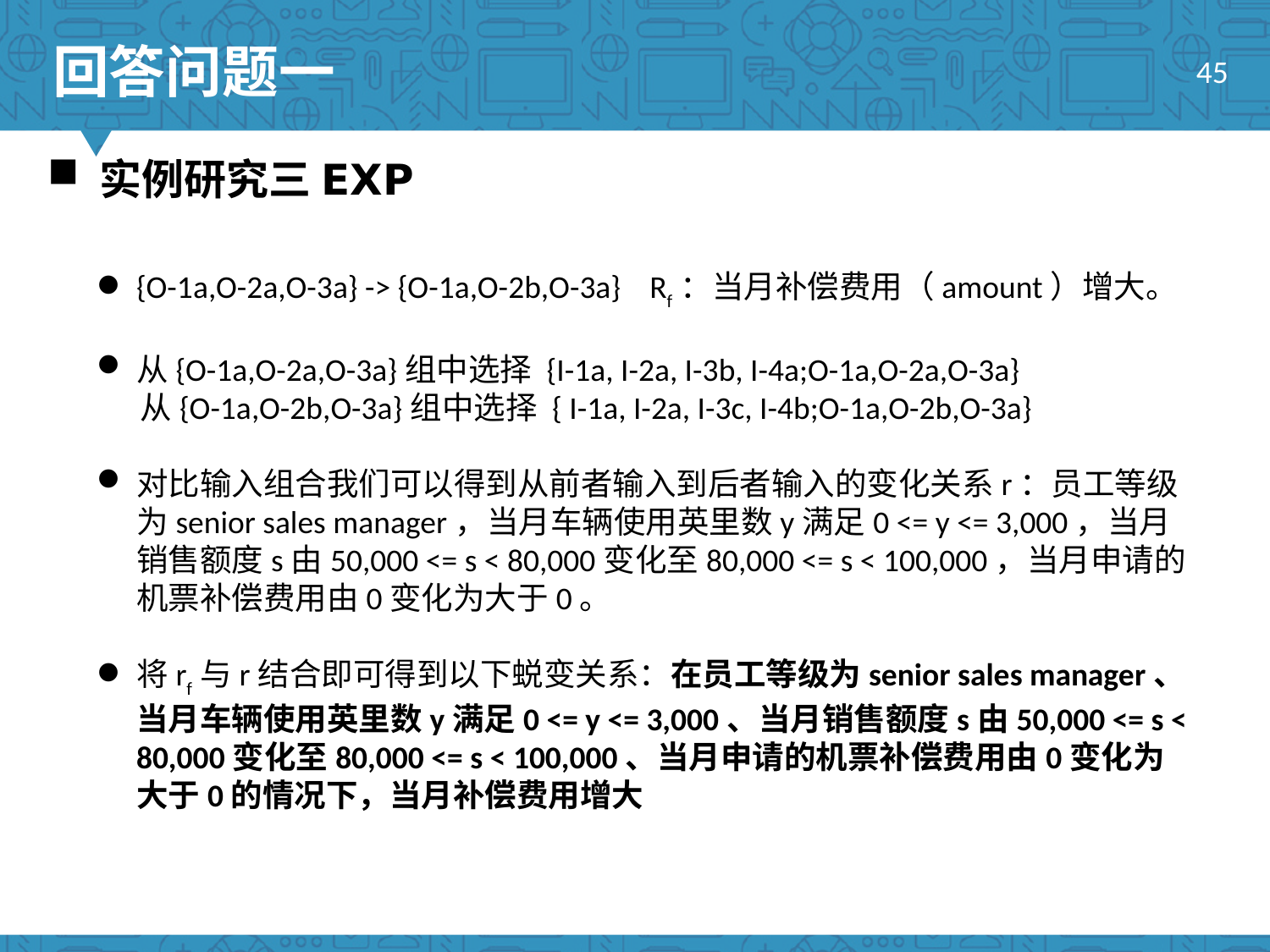

回答问题一
45
 实例研究三EXP
{O-1a,O-2a,O-3a} -> {O-1a,O-2b,O-3a}    Rf：当月补偿费用（amount）增大。

从{O-1a,O-2a,O-3a}组中选择 {I-1a, I-2a, I-3b, I-4a;O-1a,O-2a,O-3a}
     从{O-1a,O-2b,O-3a}组中选择 { I-1a, I-2a, I-3c, I-4b;O-1a,O-2b,O-3a}

对比输入组合我们可以得到从前者输入到后者输入的变化关系r：员工等级为senior sales manager，当月车辆使用英里数y满足0 <= y <= 3,000，当月销售额度s由50,000 <= s < 80,000变化至80,000 <= s < 100,000，当月申请的机票补偿费用由0变化为大于0。

将rf与r结合即可得到以下蜕变关系：在员工等级为senior sales manager、当月车辆使用英里数y满足0 <= y <= 3,000、当月销售额度s由50,000 <= s < 80,000变化至80,000 <= s < 100,000、当月申请的机票补偿费用由0变化为大于0的情况下，当月补偿费用增大